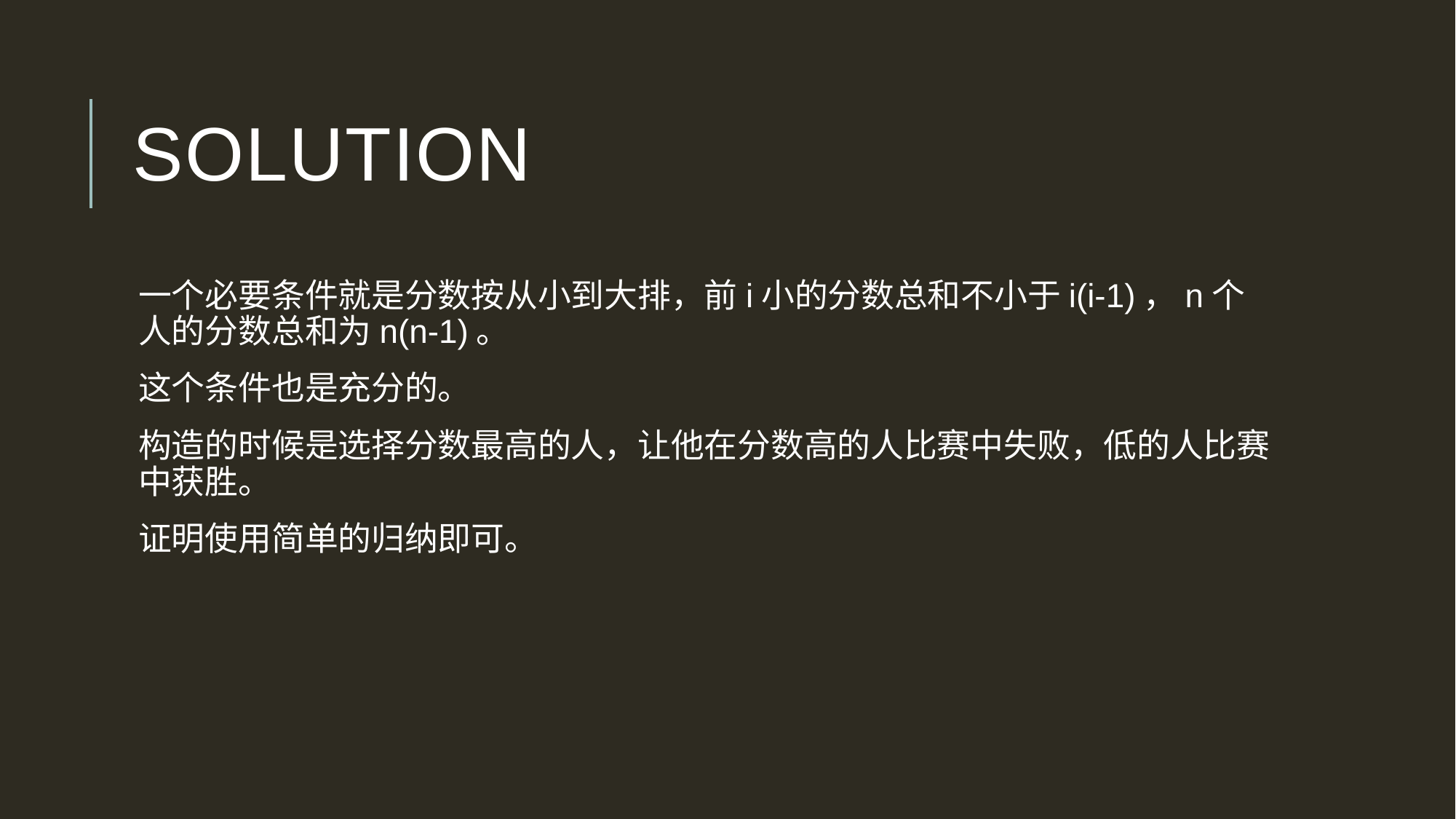

# Solution
一个必要条件就是分数按从小到大排，前i小的分数总和不小于i(i-1)，n个人的分数总和为n(n-1)。
这个条件也是充分的。
构造的时候是选择分数最高的人，让他在分数高的人比赛中失败，低的人比赛中获胜。
证明使用简单的归纳即可。